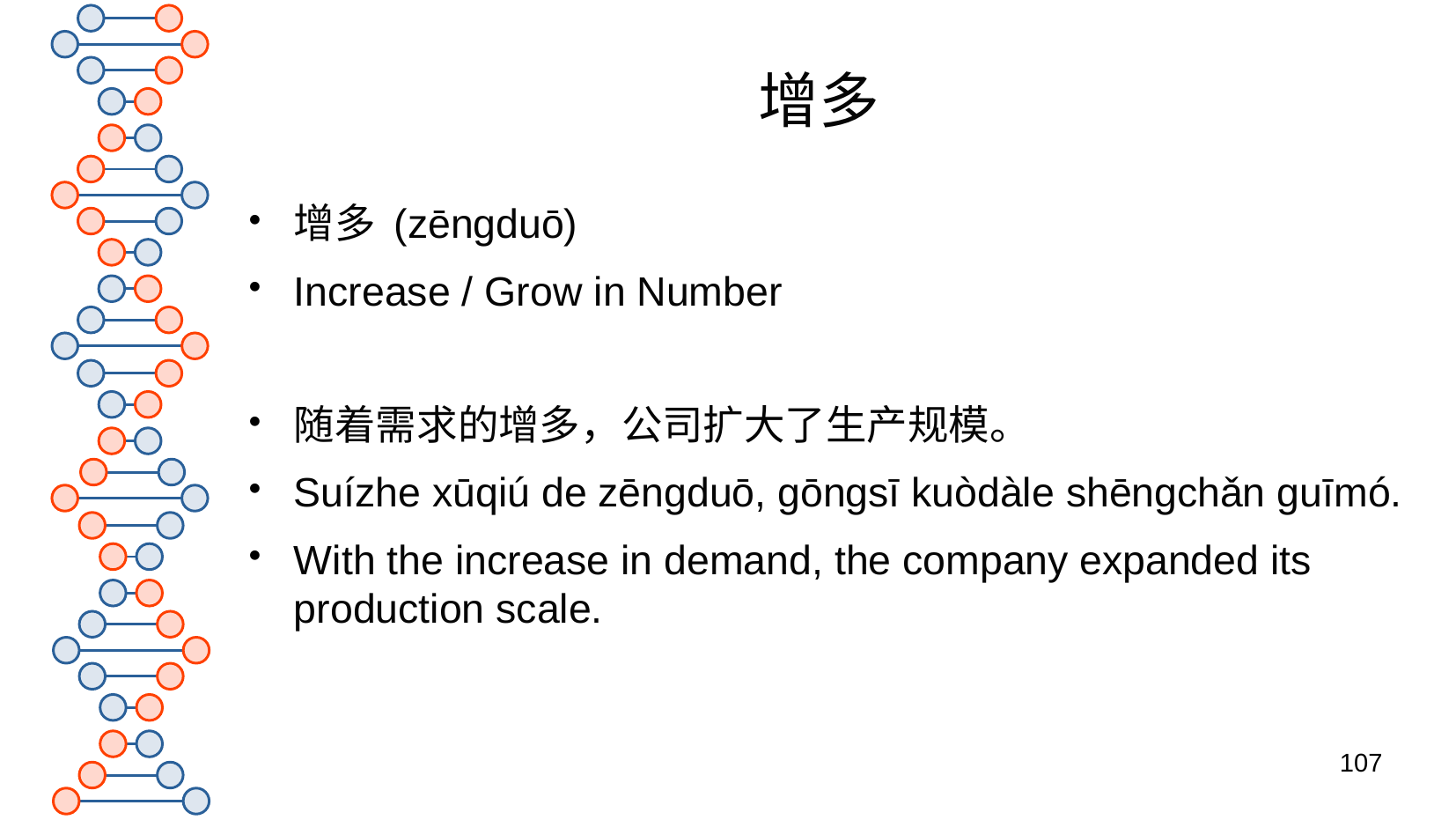

# 增多
增多 (zēngduō)
Increase / Grow in Number

随着需求的增多，公司扩大了生产规模。
Suízhe xūqiú de zēngduō, gōngsī kuòdàle shēngchǎn guīmó.
With the increase in demand, the company expanded its production scale.

107